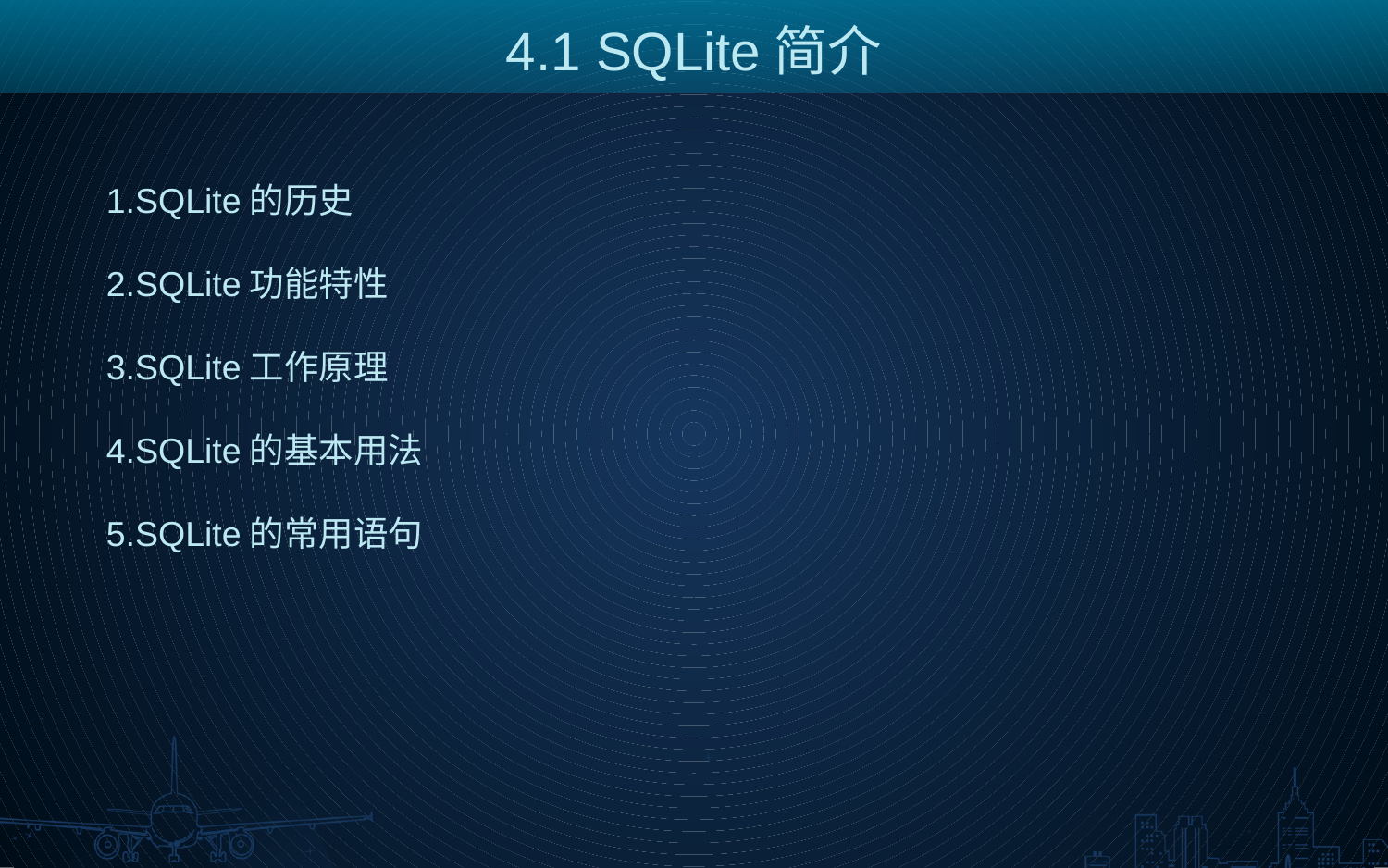

4.1 SQLite简介
1.SQLite的历史

2.SQLite功能特性

3.SQLite工作原理

4.SQLite的基本用法

5.SQLite的常用语句